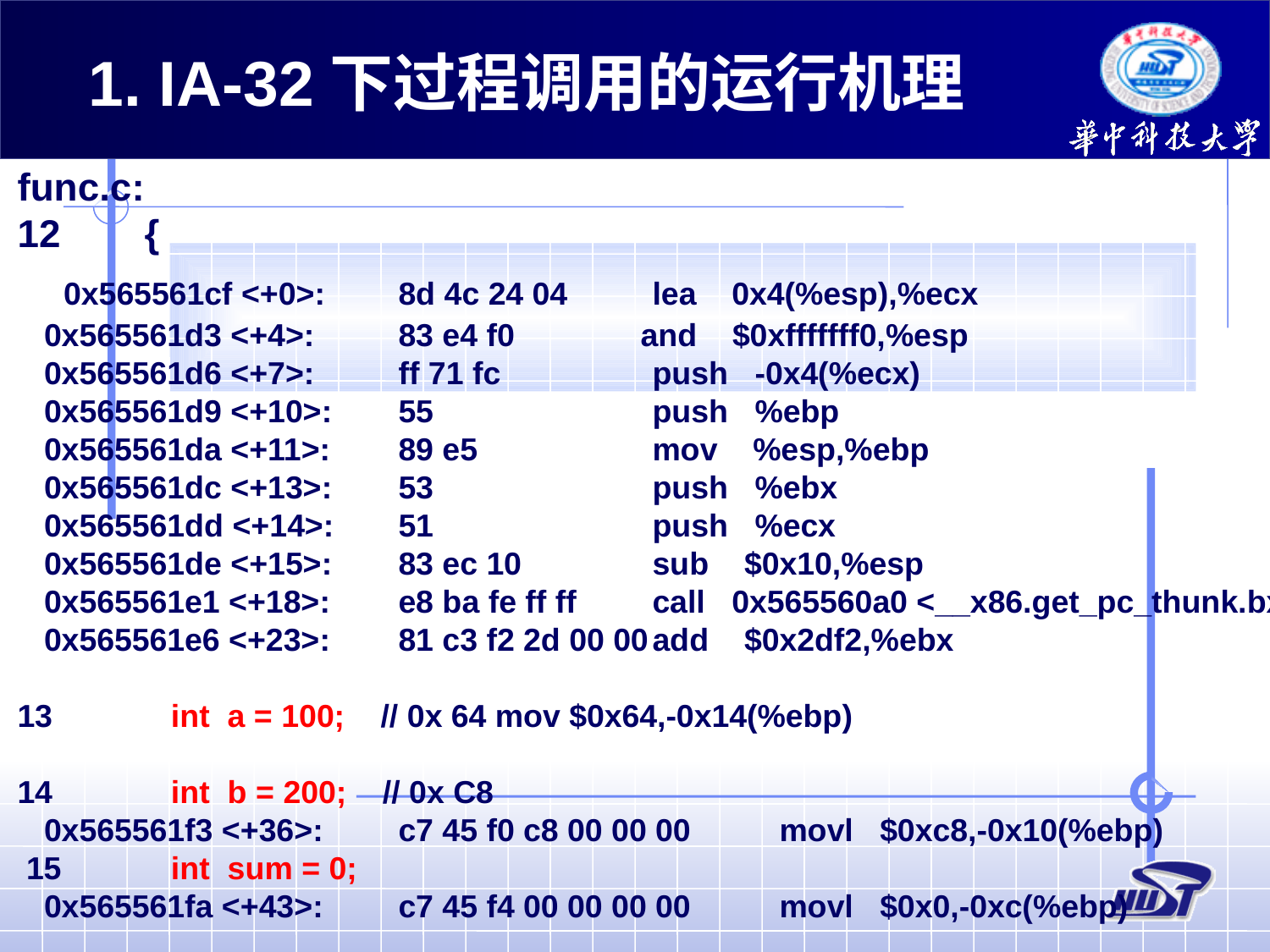

1. IA-32下过程调用的运行机理
func.c:
12	{
    0x565561cf <+0>:	8d 4c 24 04	lea    0x4(%esp),%ecx
   0x565561d3 <+4>:	83 e4 f0	             and    $0xfffffff0,%esp
   0x565561d6 <+7>:	ff 71 fc		push   -0x4(%ecx)
   0x565561d9 <+10>:	55		push   %ebp
   0x565561da <+11>:	89 e5		mov    %esp,%ebp
   0x565561dc <+13>:	53		push   %ebx
   0x565561dd <+14>:	51		push   %ecx
   0x565561de <+15>:	83 ec 10		sub    $0x10,%esp
   0x565561e1 <+18>:	e8 ba fe ff ff	call   0x565560a0 <__x86.get_pc_thunk.bx>
   0x565561e6 <+23>:	81 c3 f2 2d 00 00	add    $0x2df2,%ebx

13	   int  a = 100;    // 0x 64 mov $0x64,-0x14(%ebp)

14	   int  b = 200;    // 0x C8
   0x565561f3 <+36>:	c7 45 f0 c8 00 00 00	movl   $0xc8,-0x10(%ebp)
 15	   int  sum = 0;
   0x565561fa <+43>:	c7 45 f4 00 00 00 00	movl   $0x0,-0xc(%ebp)